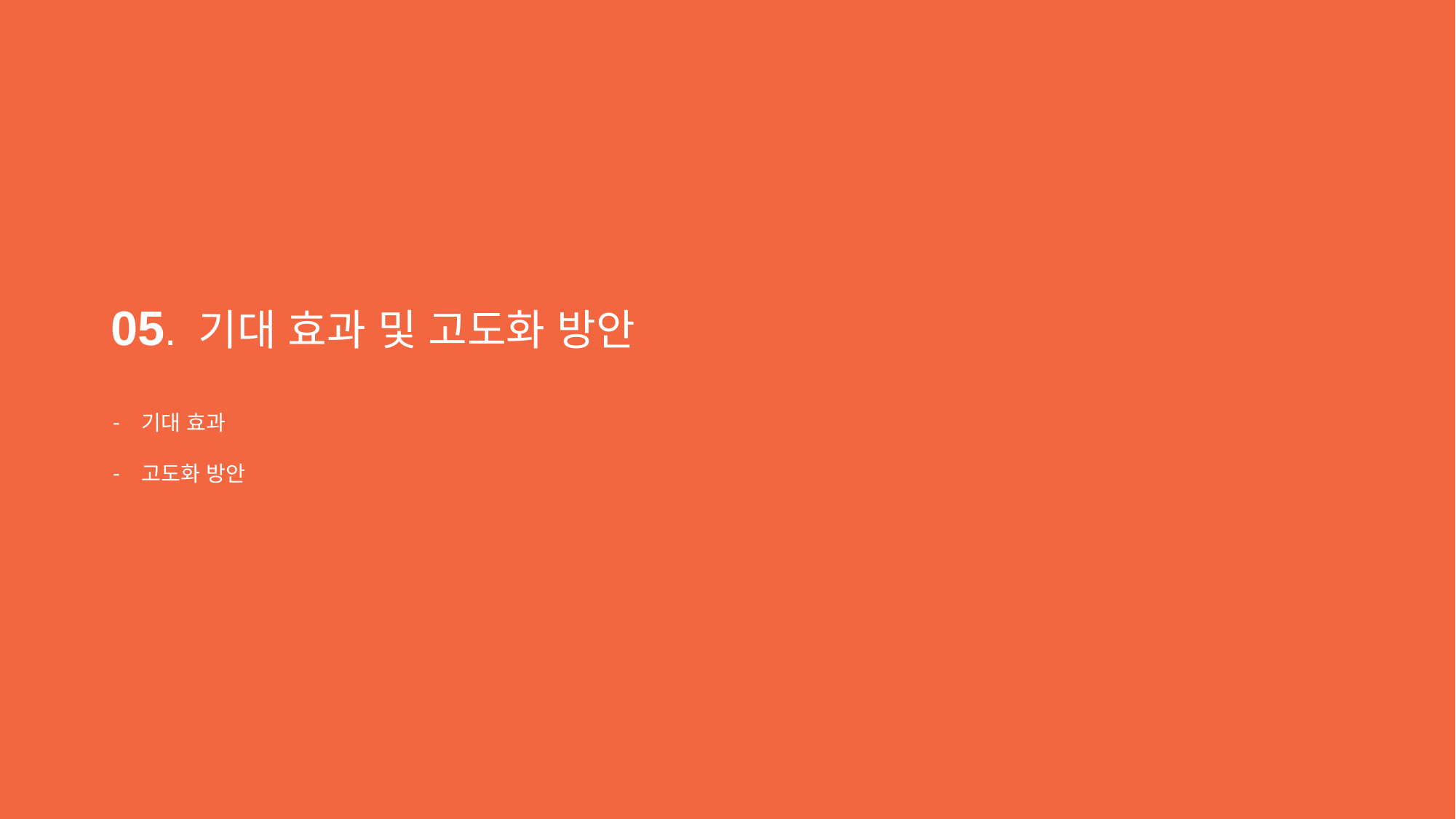

05. 기대 효과 및 고도화 방안
기대 효과
고도화 방안